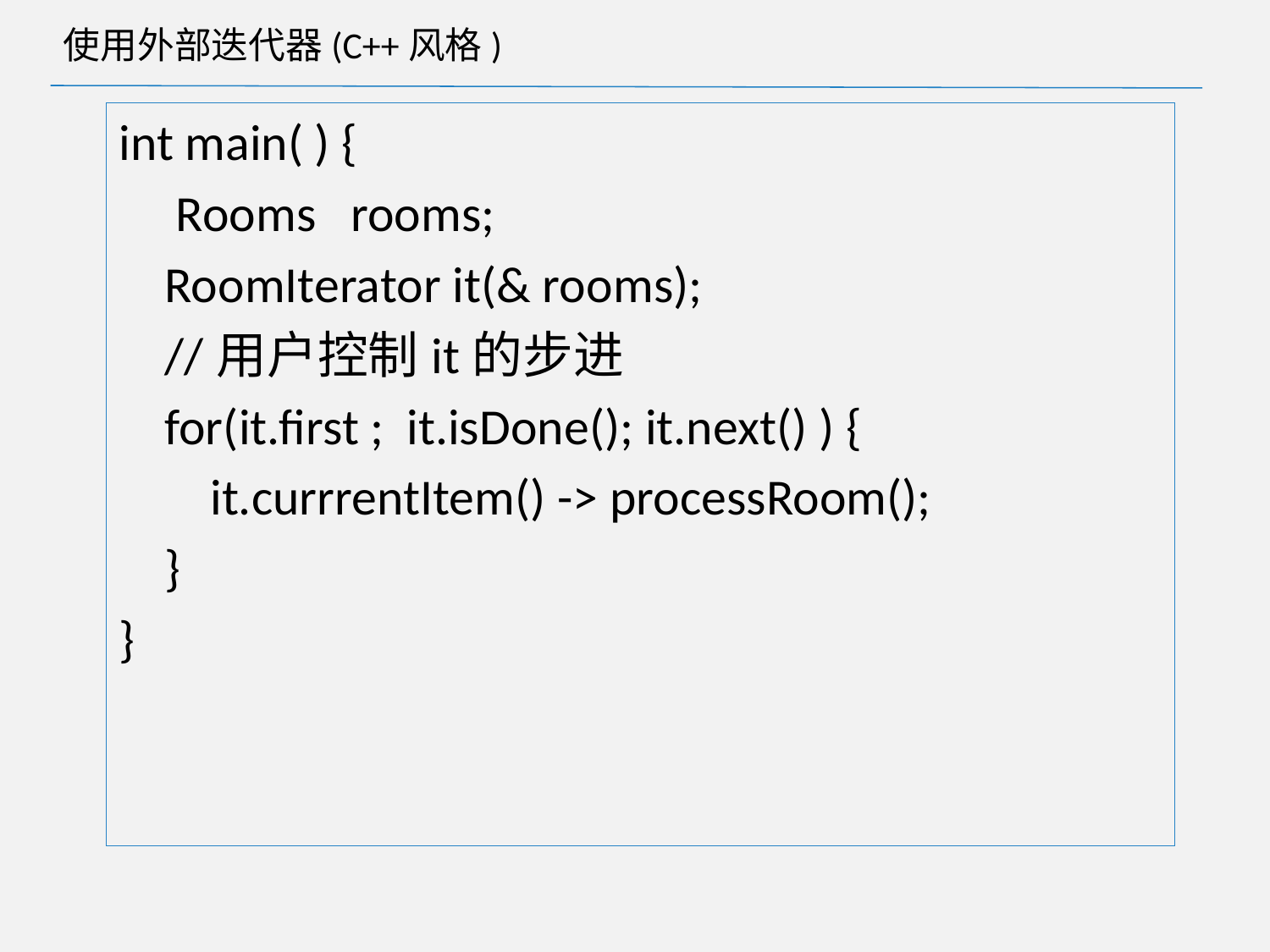

# 使用外部迭代器(C++风格)
int main( ) {
     Rooms   rooms;
    RoomIterator it(& rooms);
    //用户控制it的步进
    for(it.first ;  it.isDone(); it.next() ) {
        it.currrentItem() -> processRoom();
    }
}